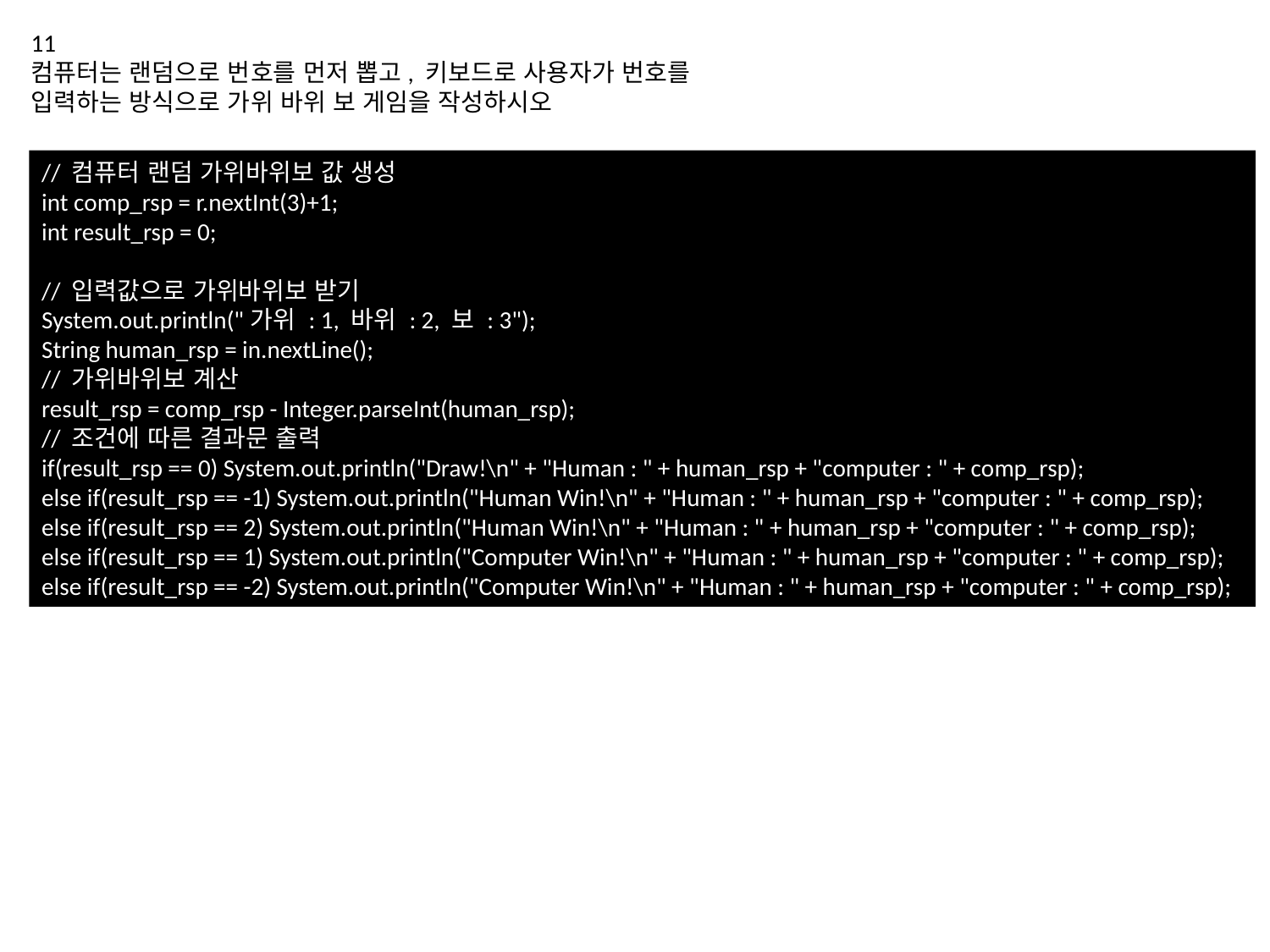

11
컴퓨터는 랜덤으로 번호를 먼저 뽑고, 키보드로 사용자가 번호를 입력하는 방식으로 가위 바위 보 게임을 작성하시오
// 컴퓨터 랜덤 가위바위보 값 생성
int comp_rsp = r.nextInt(3)+1;
int result_rsp = 0;

// 입력값으로 가위바위보 받기
System.out.println("가위 : 1, 바위 : 2, 보 : 3");
String human_rsp = in.nextLine();
// 가위바위보 계산
result_rsp = comp_rsp - Integer.parseInt(human_rsp);
// 조건에 따른 결과문 출력
if(result_rsp == 0) System.out.println("Draw!\n" + "Human : " + human_rsp + "computer : " + comp_rsp);
else if(result_rsp == -1) System.out.println("Human Win!\n" + "Human : " + human_rsp + "computer : " + comp_rsp);
else if(result_rsp == 2) System.out.println("Human Win!\n" + "Human : " + human_rsp + "computer : " + comp_rsp);
else if(result_rsp == 1) System.out.println("Computer Win!\n" + "Human : " + human_rsp + "computer : " + comp_rsp);
else if(result_rsp == -2) System.out.println("Computer Win!\n" + "Human : " + human_rsp + "computer : " + comp_rsp);